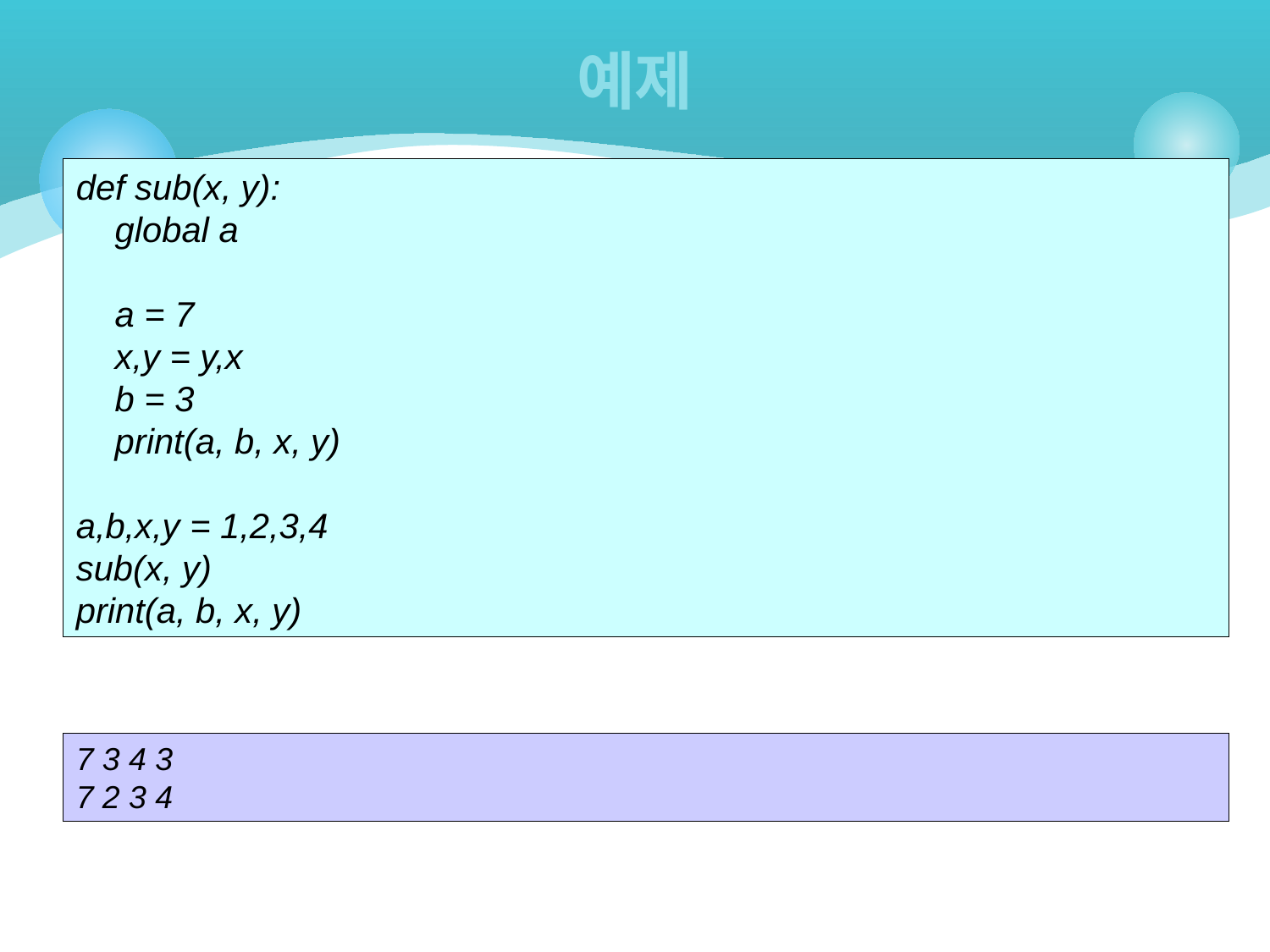

# 예제
def sub(x, y):
    global a

    a = 7
    x,y = y,x
    b = 3
    print(a, b, x, y)

a,b,x,y = 1,2,3,4
sub(x, y)
print(a, b, x, y)
7 3 4 3
7 2 3 4